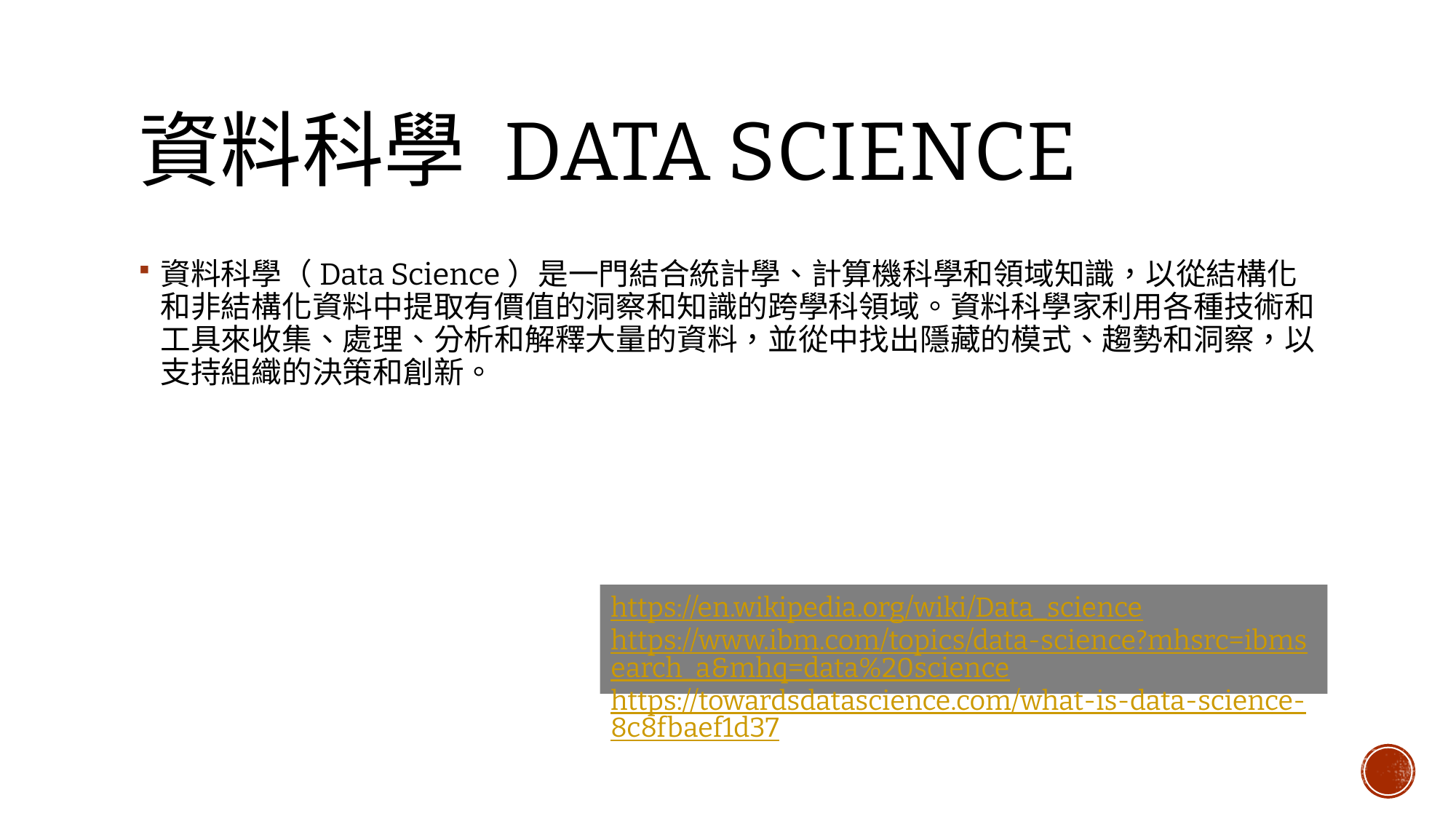

# 資料科學 Data Science
資料科學（Data Science）是一門結合統計學、計算機科學和領域知識，以從結構化和非結構化資料中提取有價值的洞察和知識的跨學科領域。資料科學家利用各種技術和工具來收集、處理、分析和解釋大量的資料，並從中找出隱藏的模式、趨勢和洞察，以支持組織的決策和創新。
https://en.wikipedia.org/wiki/Data_science
https://www.ibm.com/topics/data-science?mhsrc=ibmsearch_a&mhq=data%20science
https://towardsdatascience.com/what-is-data-science-8c8fbaef1d37